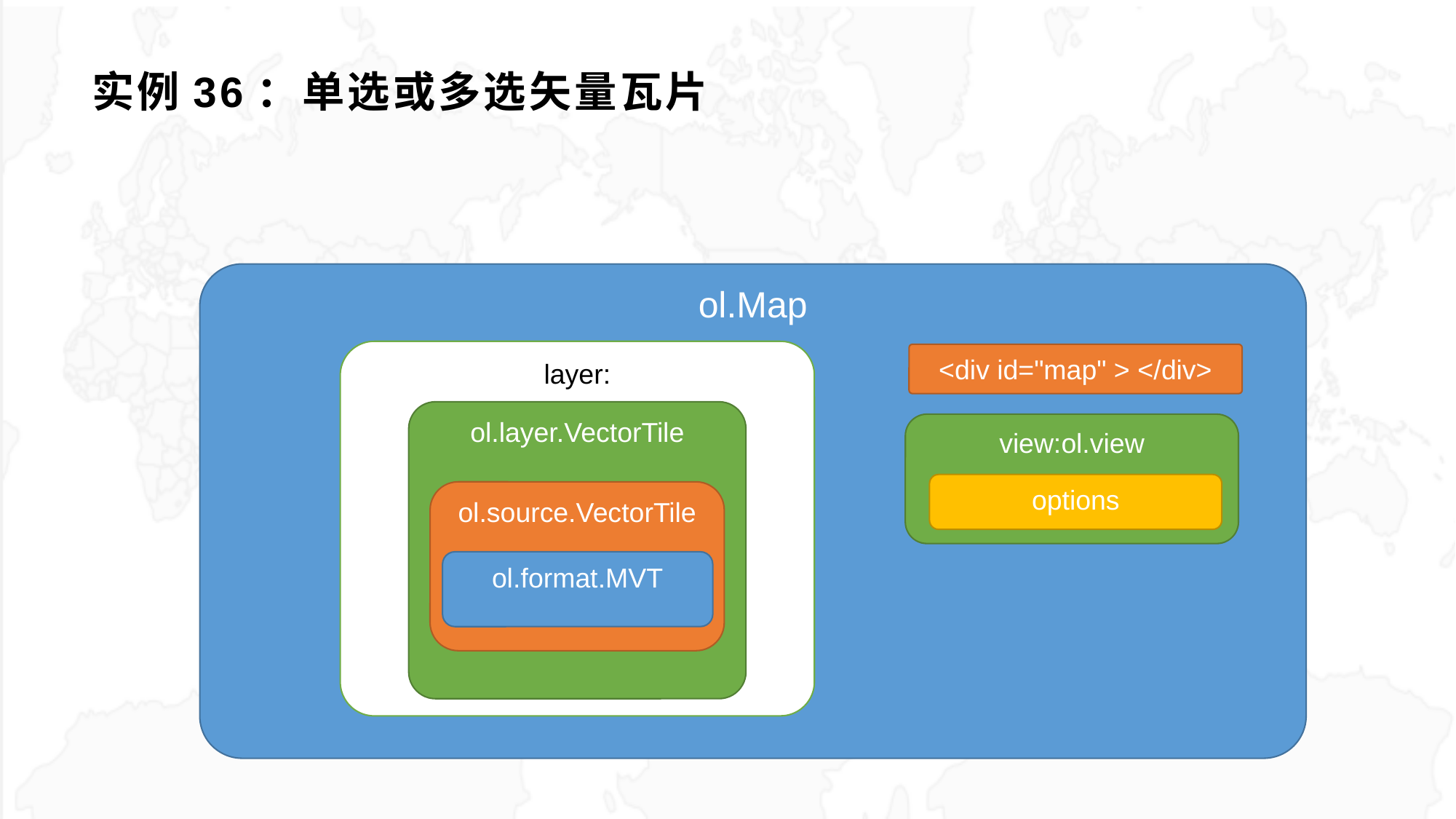

# 实例36：单选或多选矢量瓦片
ol.Map
layer:
<div id="map" > </div>
ol.layer.VectorTile
view:ol.view
options
ol.source.VectorTile

ol.format.MVT